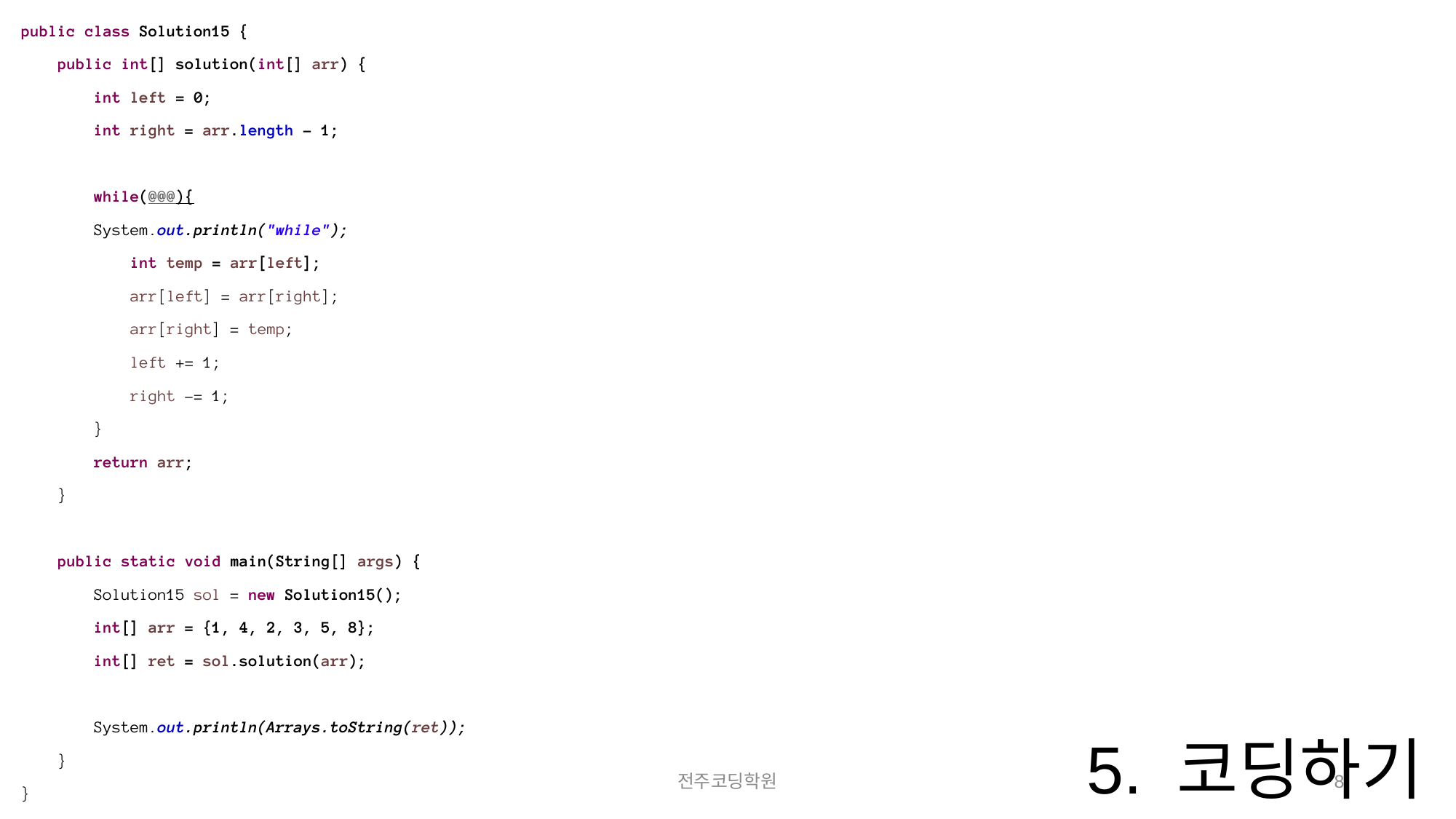

public class Solution15 {
    public int[] solution(int[] arr) {
        int left = 0;
        int right = arr.length - 1;

        while(@@@){
        System.out.println("while");
            int temp = arr[left];
            arr[left] = arr[right];
            arr[right] = temp;
            left += 1;
            right -= 1;
        }
        return arr;
    }

    public static void main(String[] args) {
        Solution15 sol = new Solution15();
        int[] arr = {1, 4, 2, 3, 5, 8};
        int[] ret = sol.solution(arr);

        System.out.println(Arrays.toString(ret));
    }
}
# 5. 코딩하기
전주코딩학원
8